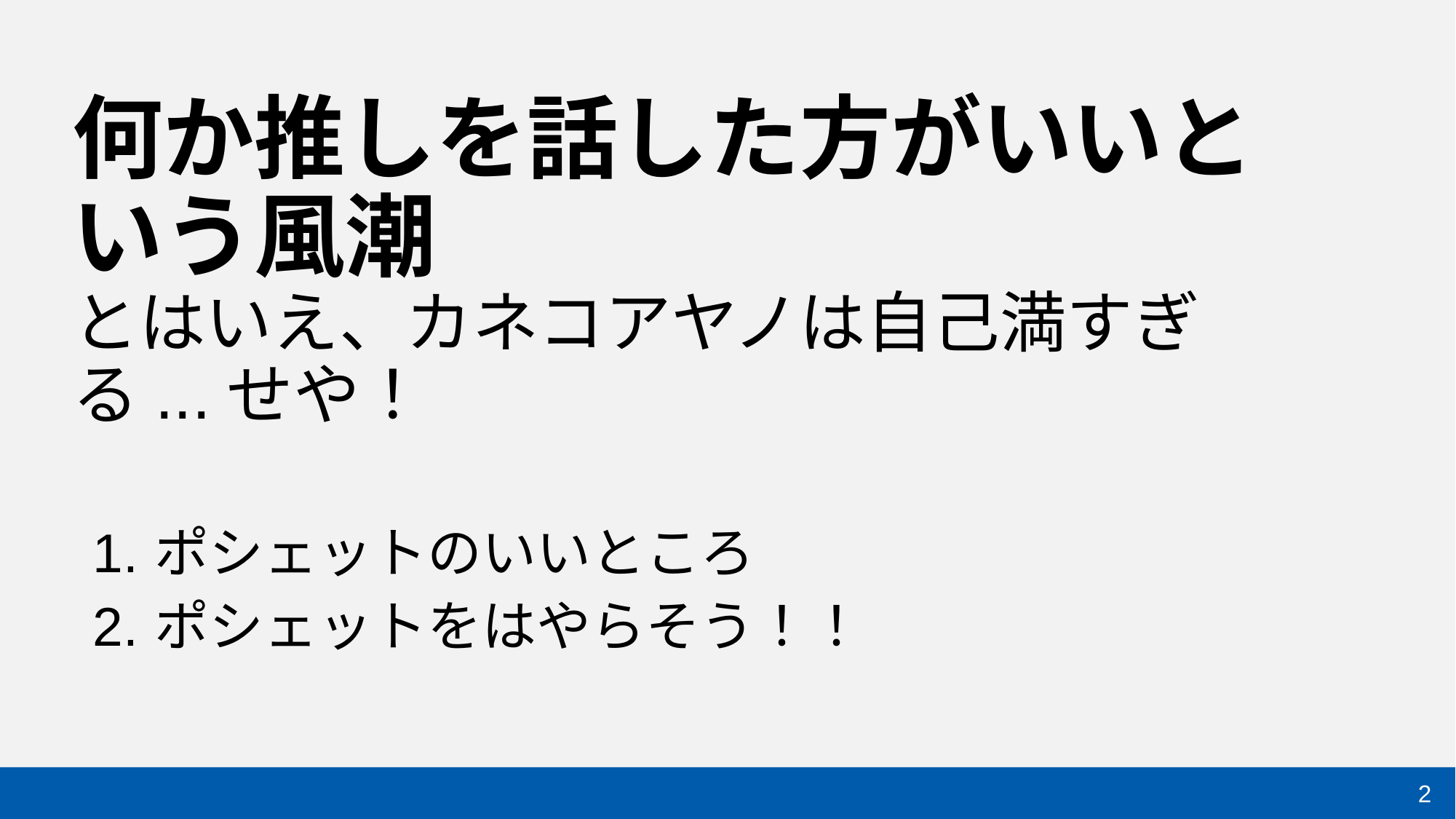

# 何か推しを話した方がいいという風潮 とはいえ、カネコアヤノは自己満すぎる...せや！
ポシェットのいいところ
ポシェットをはやらそう！！
2